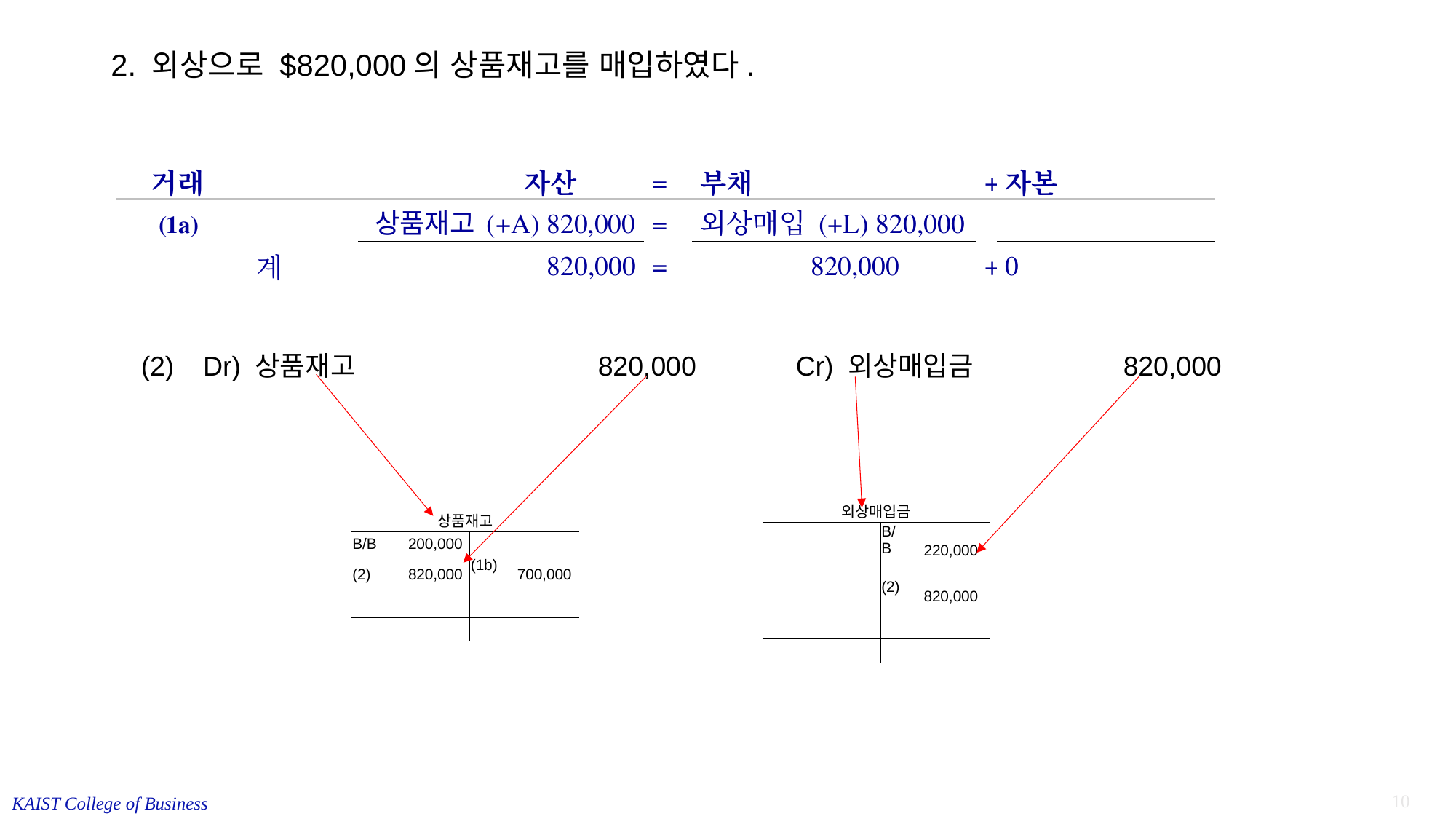

# 2. 외상으로 $820,000의 상품재고를 매입하였다.
|  |  |  |  |  |  |  |  |  |  |  |  |  |  |  |
| --- | --- | --- | --- | --- | --- | --- | --- | --- | --- | --- | --- | --- | --- | --- |
| 거래 |  |  |  |  |  | 자산 |  |  | = | 부채 | + | 자본 |  |  |
| (1a) |  |  |  |  | 상품재고 (+A) 820,000 |  |  |  | = | 외상매입 (+L) 820,000 |  |  |  |  |
|  |  |  |  | 계 | 820,000 |  |  |  | = | 820,000 | + | 0 |  |  |
|  |  |  |  |  |  |  |  |  |  |  |  |  |  |  |
(2)	 Dr) 상품재고 	   	820,000      		Cr) 외상매입금		820,000
| 외상매입금 |  |  |  |
| --- | --- | --- | --- |
|  |  | B/B | 220,000 |
|  |  | (2) | 820,000 |
|  |  |  |  |
|  |  |  |  |
| 상품재고 |  |  |  |
| --- | --- | --- | --- |
| B/B | 200,000 |  |  |
| (2) | 820,000 | (1b) | 700,000 |
|  |  |  |  |
|  |  |  |  |